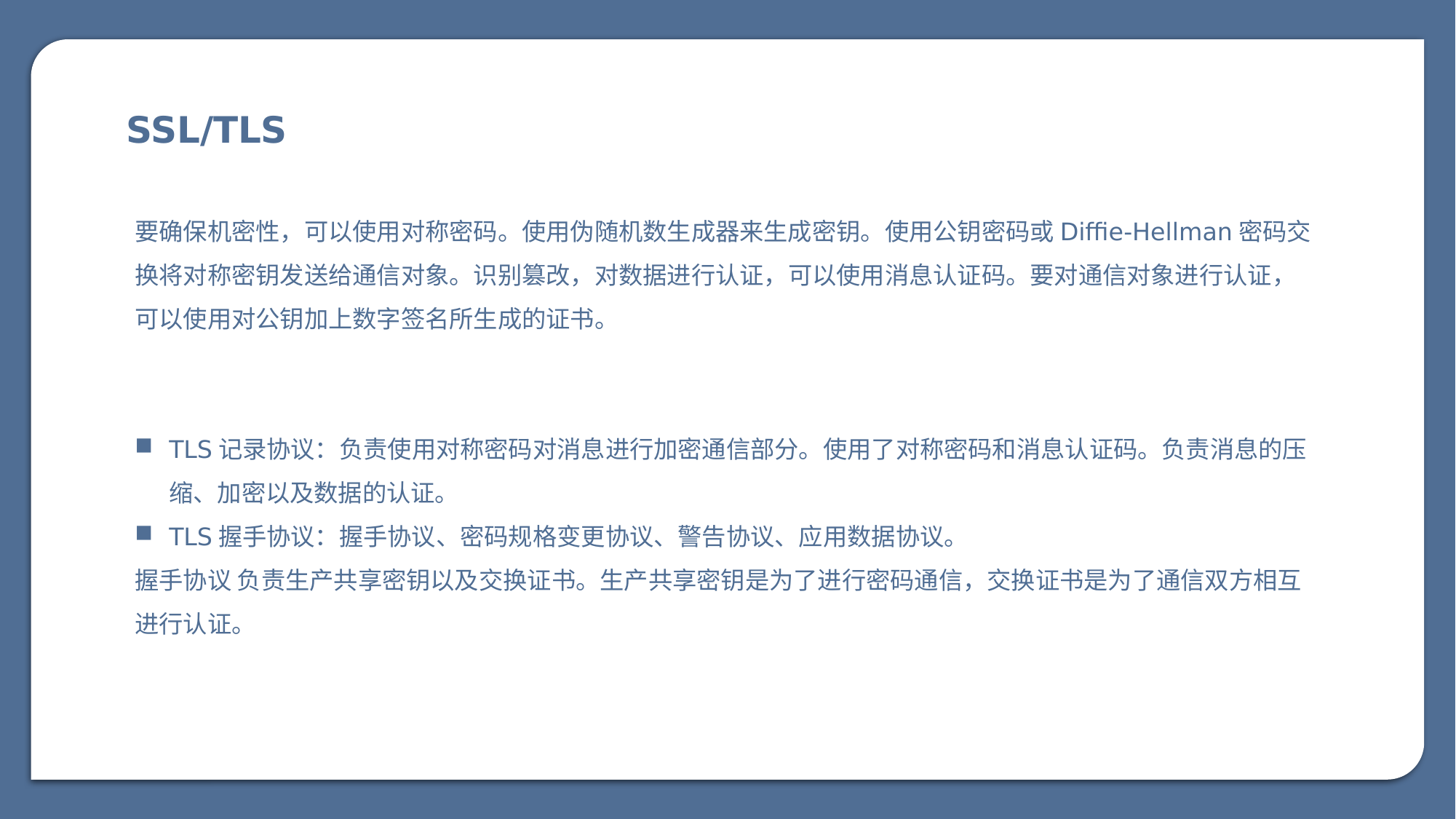

SSL/TLS
要确保机密性，可以使用对称密码。使用伪随机数生成器来生成密钥。使用公钥密码或Diffie-Hellman密码交换将对称密钥发送给通信对象。识别篡改，对数据进行认证，可以使用消息认证码。要对通信对象进行认证，可以使用对公钥加上数字签名所生成的证书。

TLS记录协议：负责使用对称密码对消息进行加密通信部分。使用了对称密码和消息认证码。负责消息的压缩、加密以及数据的认证。
TLS握手协议：握手协议、密码规格变更协议、警告协议、应用数据协议。
握手协议 负责生产共享密钥以及交换证书。生产共享密钥是为了进行密码通信，交换证书是为了通信双方相互进行认证。